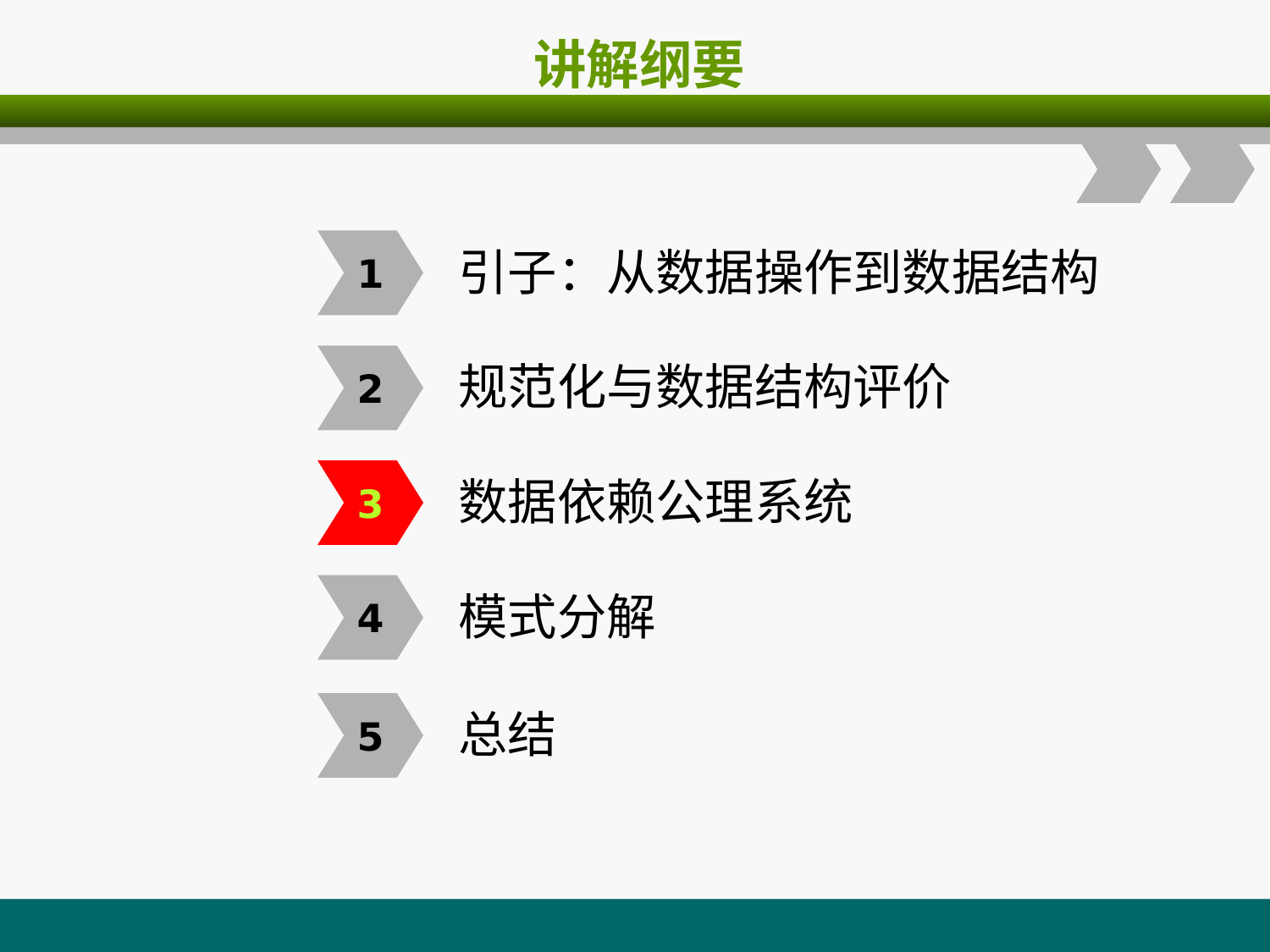

# 讲解纲要
1
 引子：从数据操作到数据结构
2
 规范化与数据结构评价
3
 数据依赖公理系统
4
 模式分解
5
 总结